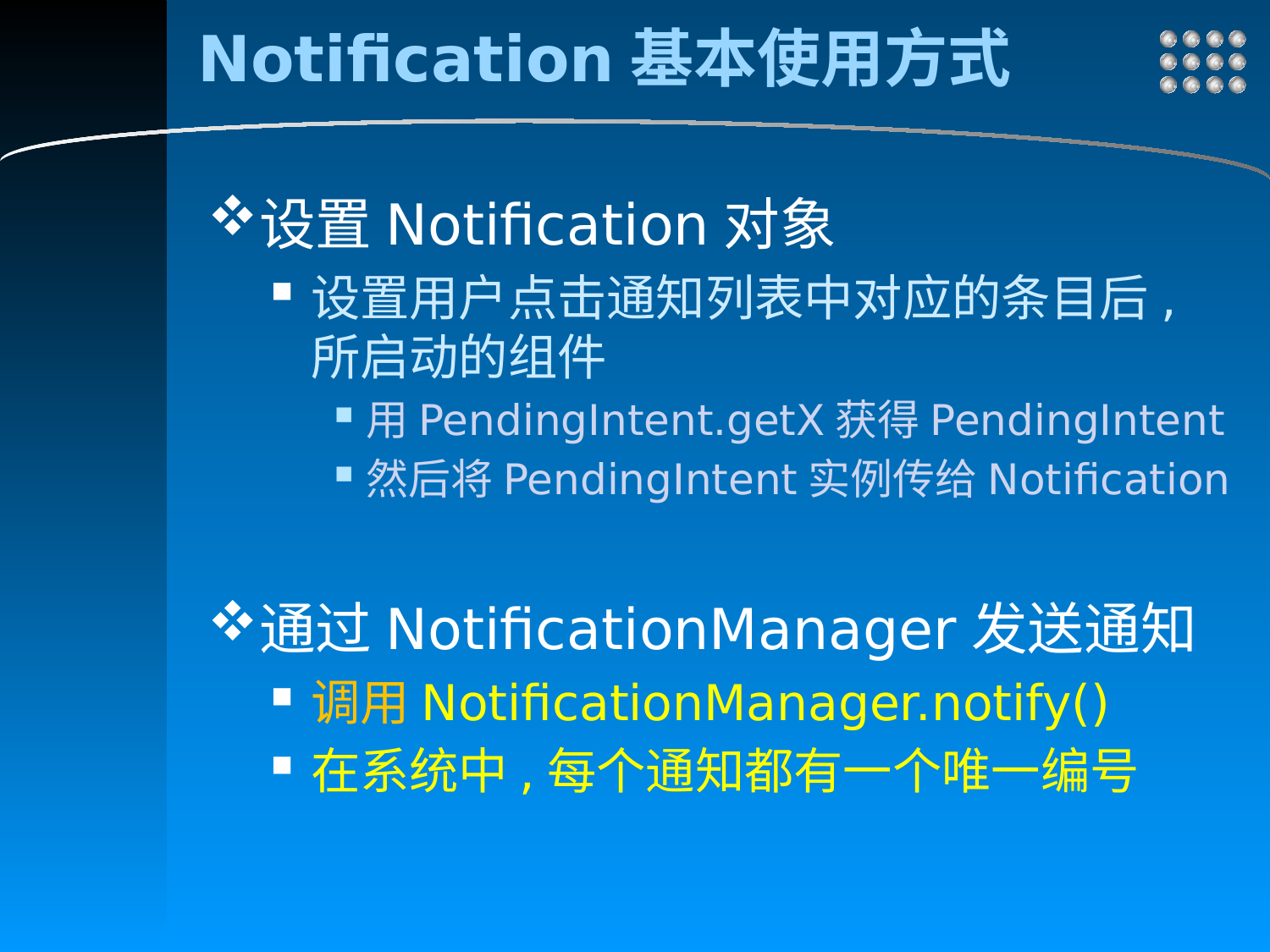

# Notification基本使用方式
设置Notification对象
设置用户点击通知列表中对应的条目后,所启动的组件
用PendingIntent.getX获得PendingIntent
然后将PendingIntent实例传给Notification

通过NotificationManager发送通知
调用NotificationManager.notify()
在系统中,每个通知都有一个唯一编号